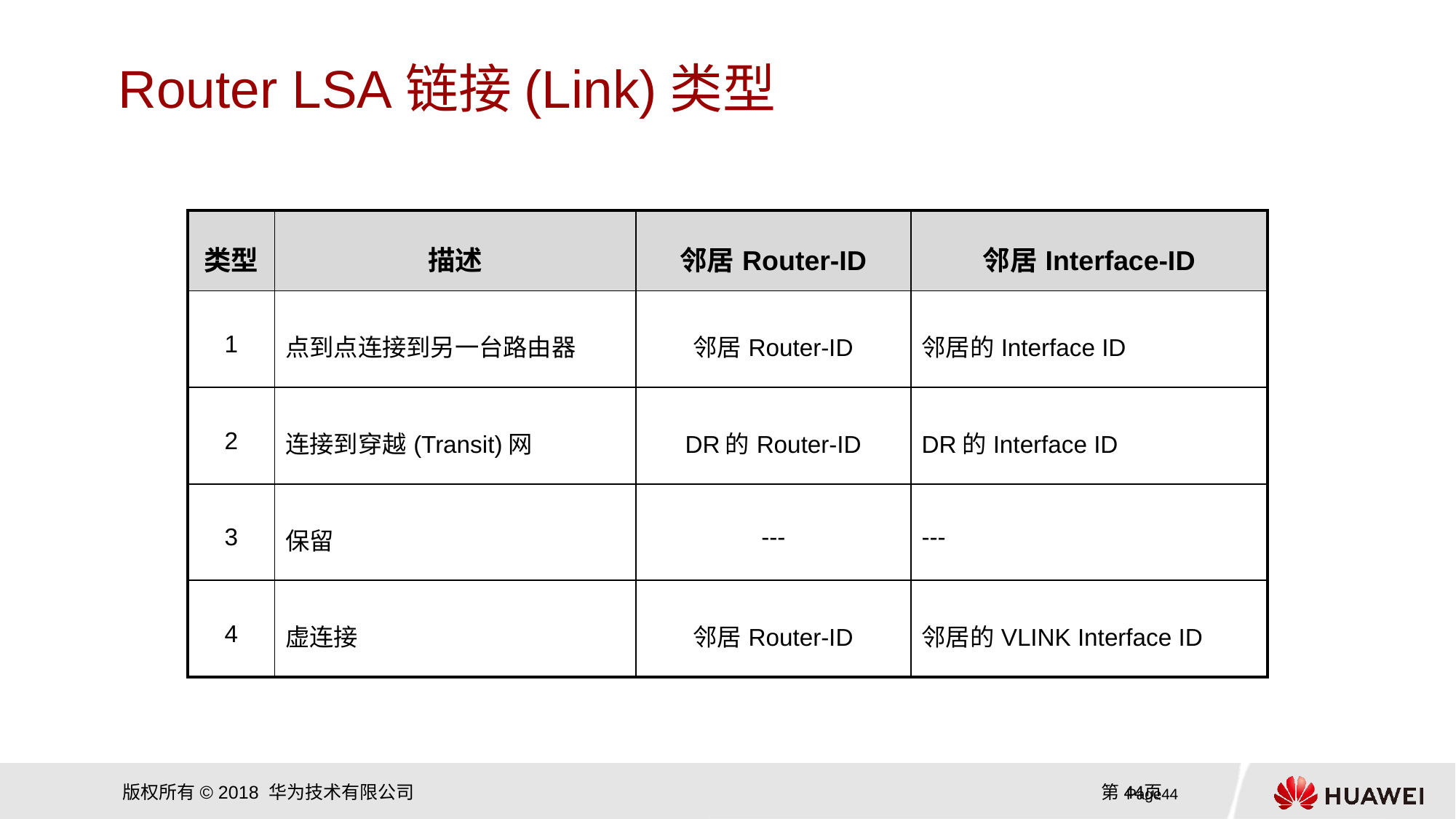

# Router LSA链接(Link)类型
| 类型 | 描述 | 邻居Router-ID | 邻居Interface-ID |
| --- | --- | --- | --- |
| 1 | 点到点连接到另一台路由器 | 邻居Router-ID | 邻居的Interface ID |
| 2 | 连接到穿越(Transit)网 | DR的Router-ID | DR的Interface ID |
| 3 | 保留 | --- | --- |
| 4 | 虚连接 | 邻居Router-ID | 邻居的VLINK Interface ID |
Page44